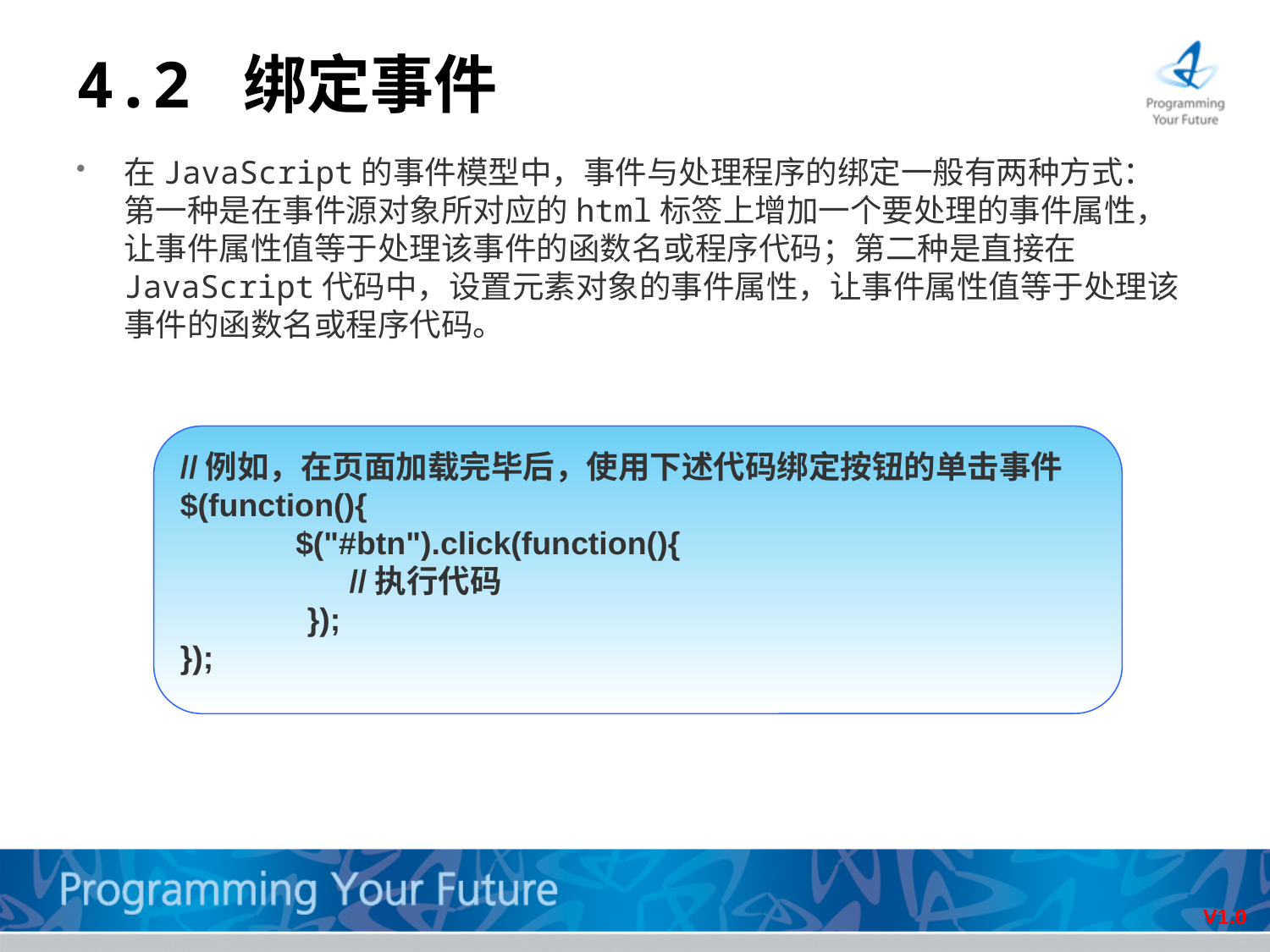

# 4.2 绑定事件
在JavaScript的事件模型中，事件与处理程序的绑定一般有两种方式：第一种是在事件源对象所对应的html标签上增加一个要处理的事件属性，让事件属性值等于处理该事件的函数名或程序代码；第二种是直接在JavaScript代码中，设置元素对象的事件属性，让事件属性值等于处理该事件的函数名或程序代码。

//例如，在页面加载完毕后，使用下述代码绑定按钮的单击事件
$(function(){
             $("#btn").click(function(){
                   //执行代码
	});
});